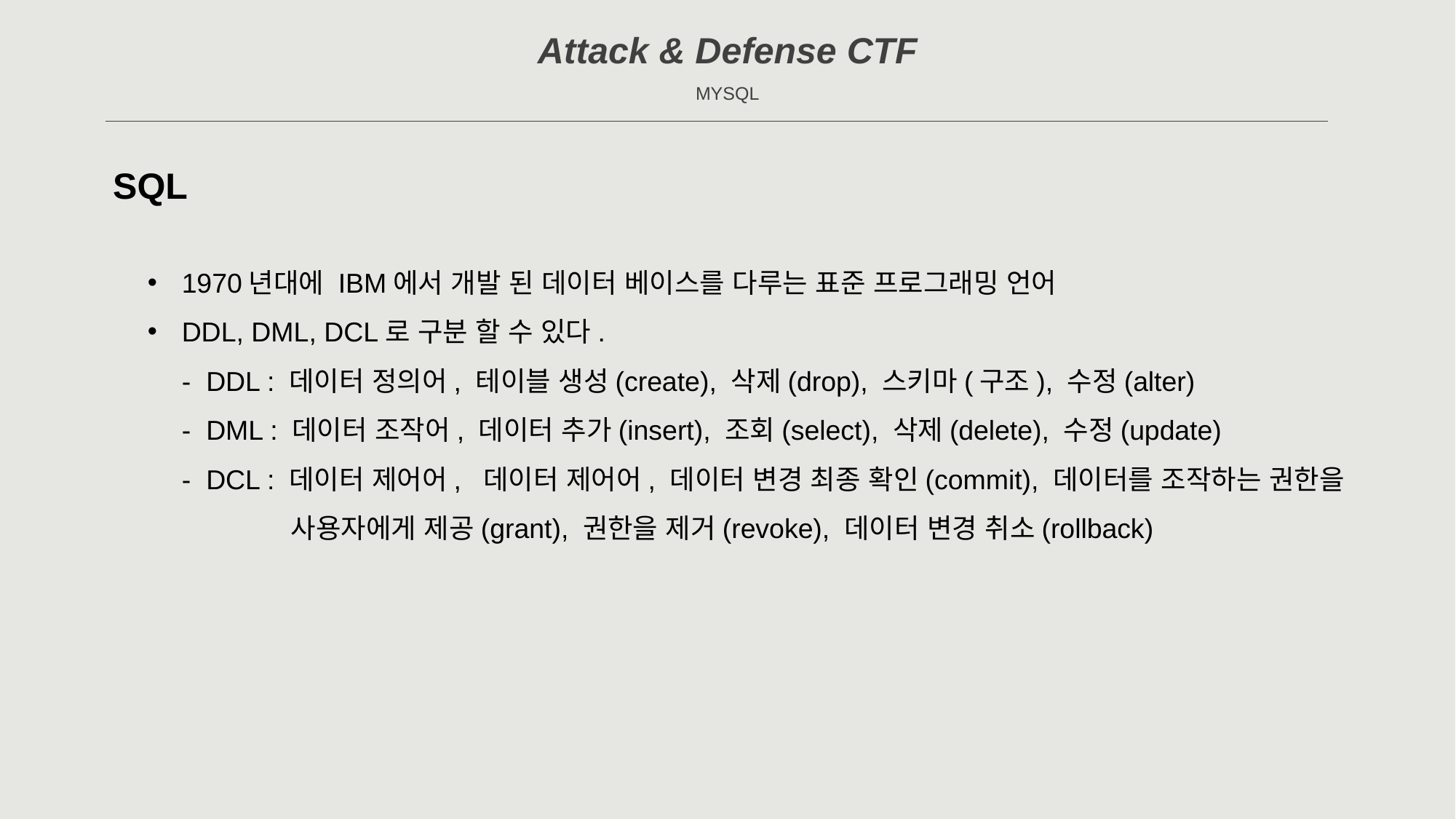

Attack & Defense CTF
MYSQL
SQL
1970년대에 IBM에서 개발 된 데이터 베이스를 다루는 표준 프로그래밍 언어
DDL, DML, DCL로 구분 할 수 있다.
-  DDL : 데이터 정의어, 테이블 생성(create), 삭제(drop), 스키마(구조), 수정(alter)
-  DML : 데이터 조작어, 데이터 추가(insert), 조회(select), 삭제(delete), 수정(update)
-  DCL : 데이터 제어어,  데이터 제어어, 데이터 변경 최종 확인(commit), 데이터를 조작하는 권한을
	사용자에게 제공(grant), 권한을 제거(revoke), 데이터 변경 취소(rollback)